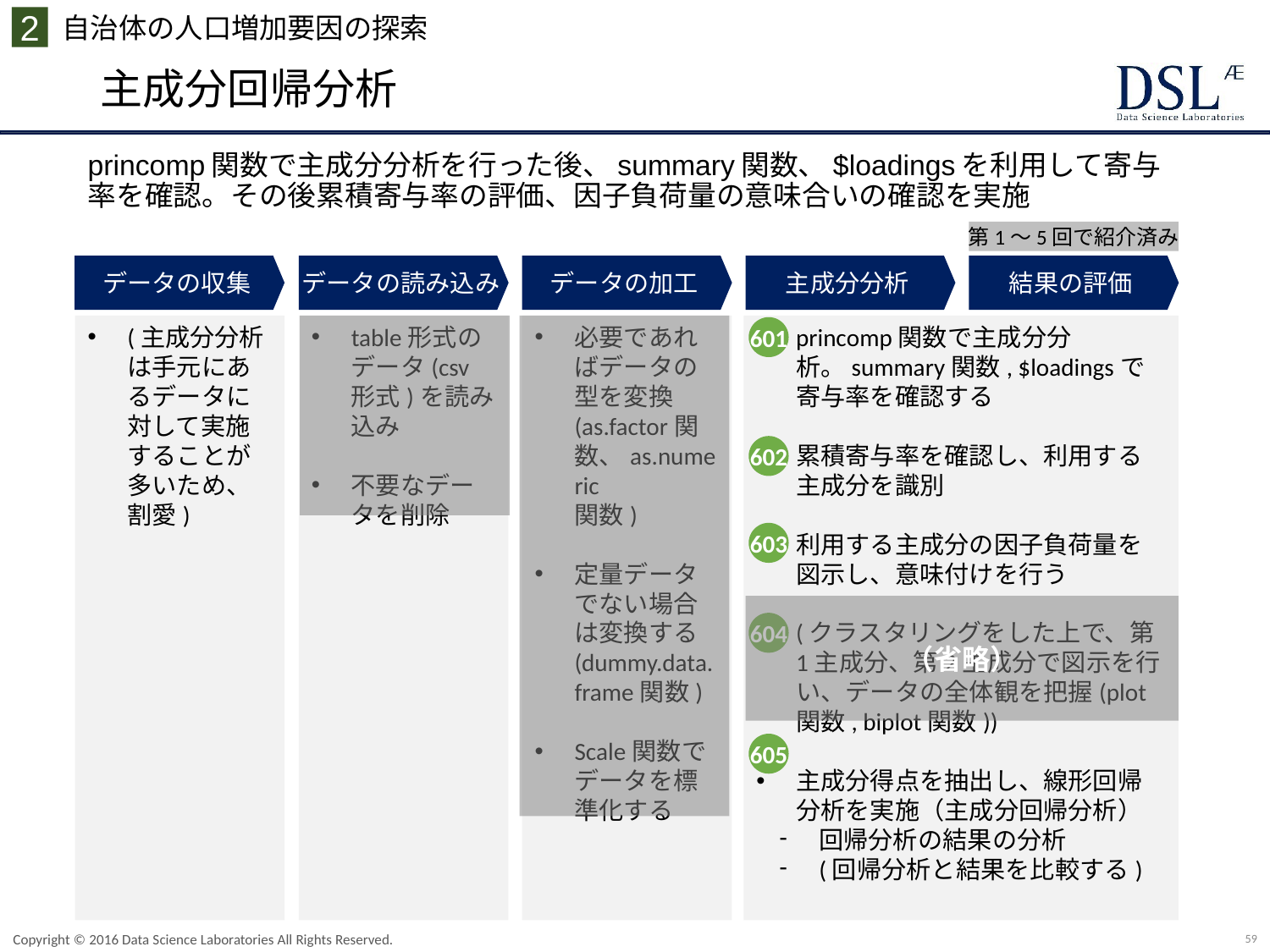

2
自治体の人口増加要因の探索
# 主成分回帰分析
princomp関数で主成分分析を行った後、summary関数、$loadingsを利用して寄与率を確認。その後累積寄与率の評価、因子負荷量の意味合いの確認を実施
第1～5回で紹介済み
データの収集
データの読み込み
データの加工
主成分分析
結果の評価

(主成分分析は手元にあるデータに対して実施することが多いため、割愛)
table形式のデータ(csv形式)を読み込み

不要なデータを削除
必要であればデータの型を変換(as.factor関数、as.numeric
関数)

定量データでない場合は変換する
(dummy.data.frame関数)

Scale関数でデータを標準化する
princomp関数で主成分分析。summary関数, $loadingsで寄与率を確認する

累積寄与率を確認し、利用する主成分を識別

利用する主成分の因子負荷量を図示し、意味付けを行う

(クラスタリングをした上で、第1主成分、第2主成分で図示を行い、データの全体観を把握(plot関数, biplot関数))

主成分得点を抽出し、線形回帰分析を実施（主成分回帰分析）
回帰分析の結果の分析
(回帰分析と結果を比較する)

601
602
603
（省略）
604
605
59
Copyright © 2016 Data Science Laboratories All Rights Reserved.